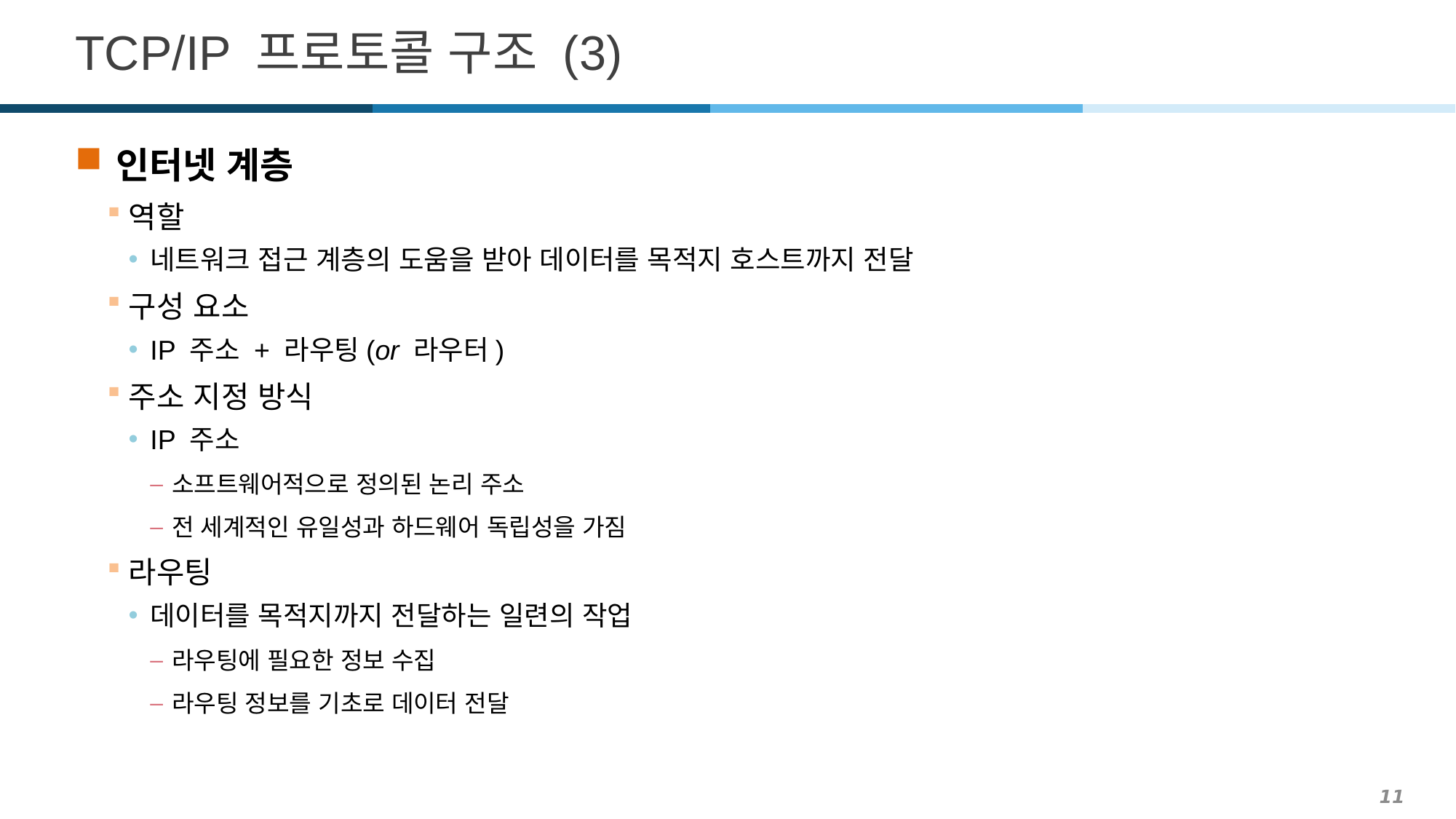

# TCP/IP 프로토콜 구조 (3)
인터넷 계층
역할
네트워크 접근 계층의 도움을 받아 데이터를 목적지 호스트까지 전달
구성 요소
IP 주소 + 라우팅(or 라우터)
주소 지정 방식
IP 주소
소프트웨어적으로 정의된 논리 주소
전 세계적인 유일성과 하드웨어 독립성을 가짐
라우팅
데이터를 목적지까지 전달하는 일련의 작업
라우팅에 필요한 정보 수집
라우팅 정보를 기초로 데이터 전달